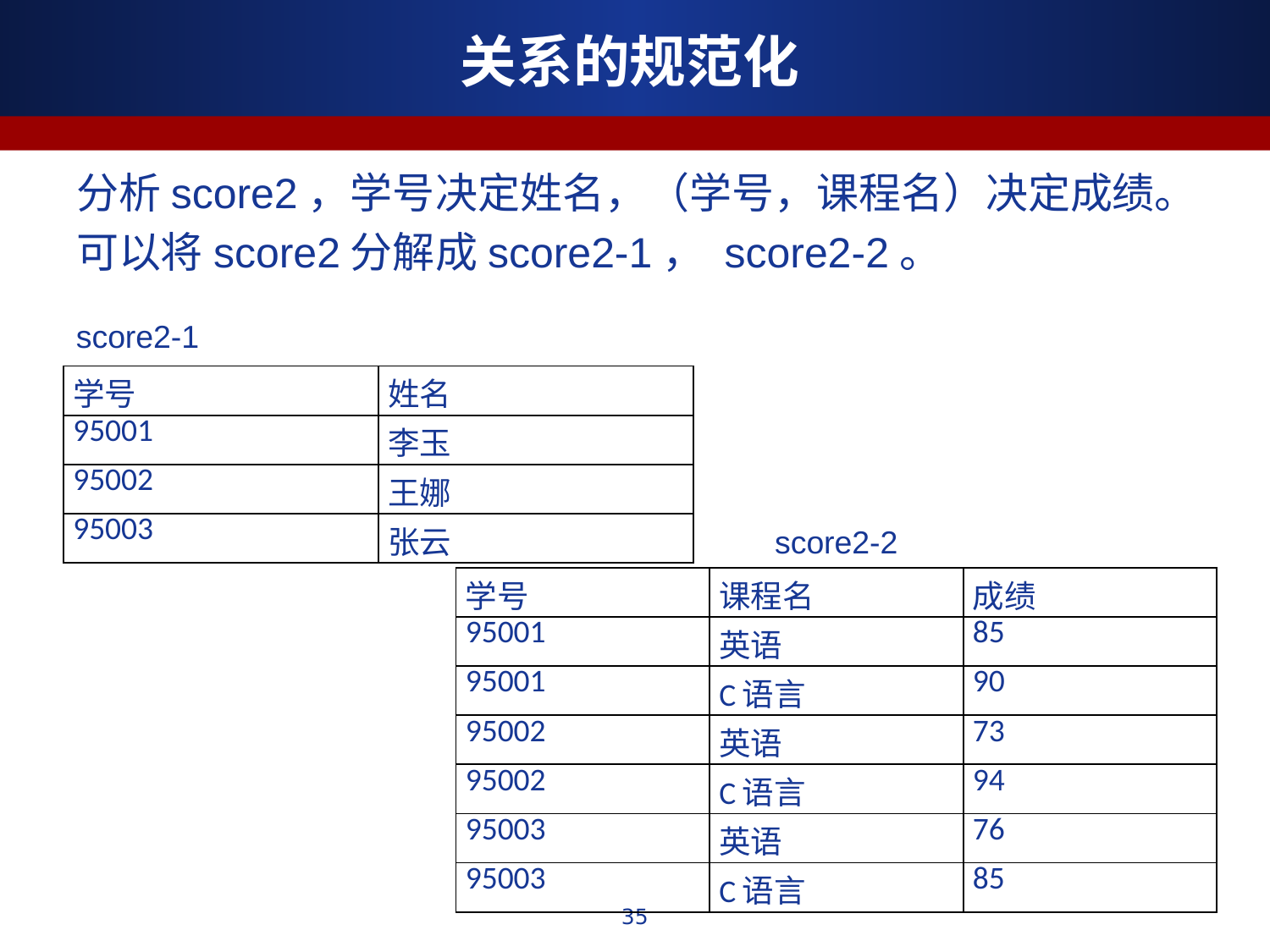

# 关系的规范化
分析score2，学号决定姓名，（学号，课程名）决定成绩。
可以将score2分解成score2-1， score2-2。
score2-1
| 学号 | 姓名 |
| --- | --- |
| 95001 | 李玉 |
| 95002 | 王娜 |
| 95003 | 张云 |
score2-2
| 学号 | 课程名 | 成绩 |
| --- | --- | --- |
| 95001 | 英语 | 85 |
| 95001 | C语言 | 90 |
| 95002 | 英语 | 73 |
| 95002 | C语言 | 94 |
| 95003 | 英语 | 76 |
| 95003 | C语言 | 85 |
35